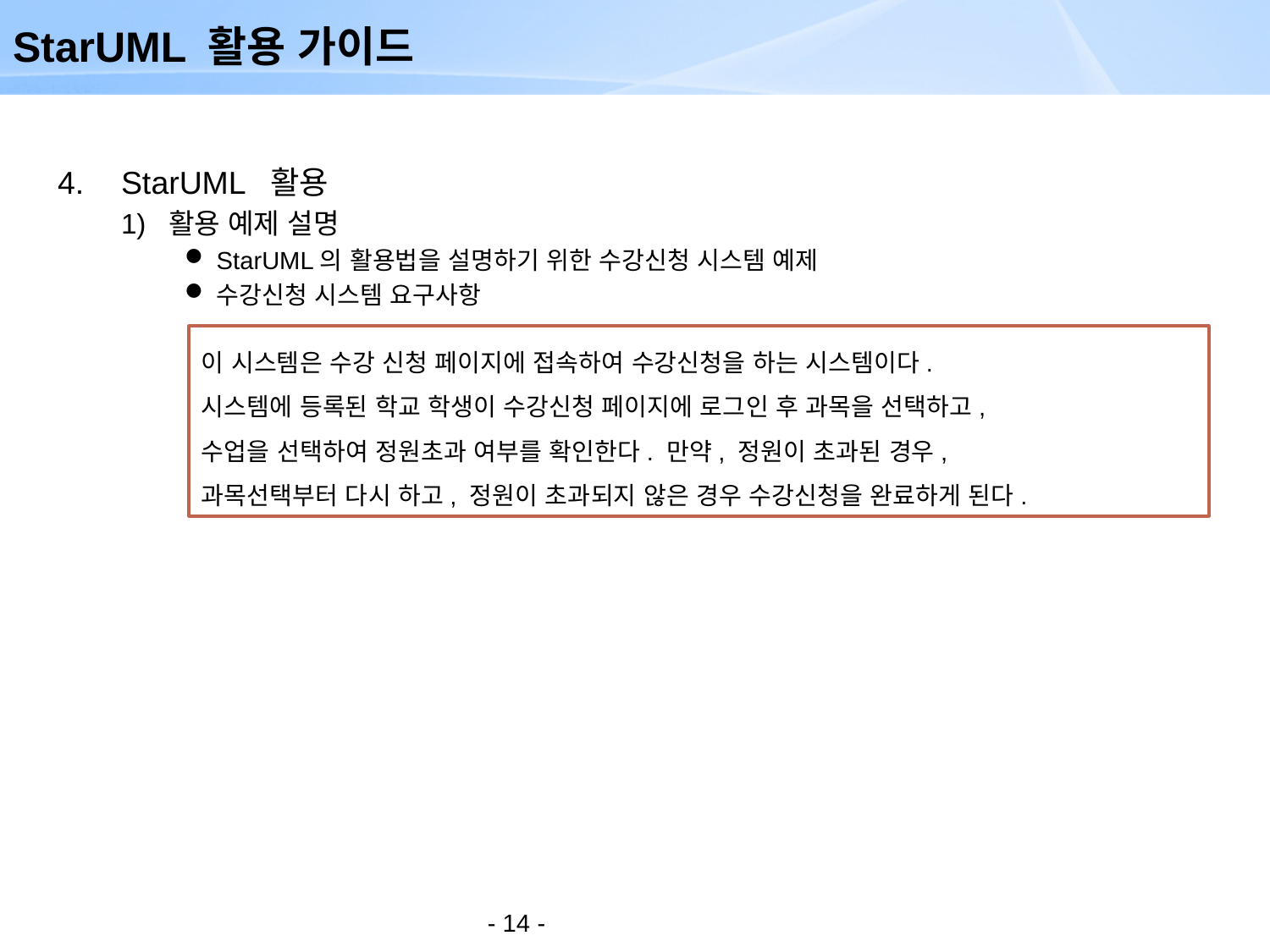

# StarUML 활용 가이드
4.	StarUML  활용
활용 예제 설명
StarUML의 활용법을 설명하기 위한 수강신청 시스템 예제
수강신청 시스템 요구사항

이 시스템은 수강 신청 페이지에 접속하여 수강신청을 하는 시스템이다.
시스템에 등록된 학교 학생이 수강신청 페이지에 로그인 후 과목을 선택하고,
수업을 선택하여 정원초과 여부를 확인한다. 만약, 정원이 초과된 경우,
과목선택부터 다시 하고, 정원이 초과되지 않은 경우 수강신청을 완료하게 된다.
- 14 -